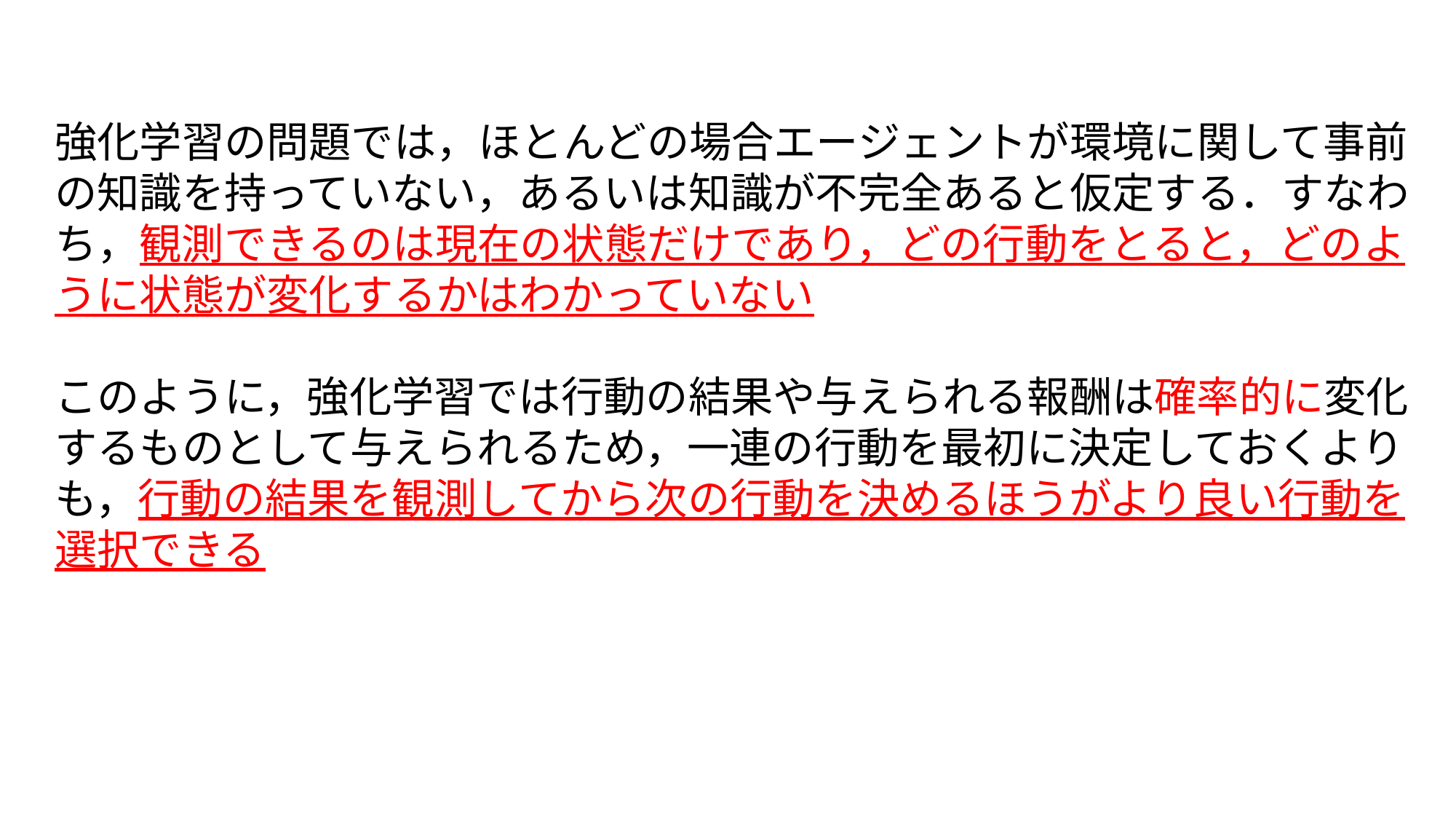

強化学習の問題では，ほとんどの場合エージェントが環境に関して事前の知識を持っていない，あるいは知識が不完全あると仮定する．すなわち，観測できるのは現在の状態だけであり，どの行動をとると，どのように状態が変化するかはわかっていない

このように，強化学習では行動の結果や与えられる報酬は確率的に変化するものとして与えられるため，一連の行動を最初に決定しておくよりも，行動の結果を観測してから次の行動を決めるほうがより良い行動を選択できる